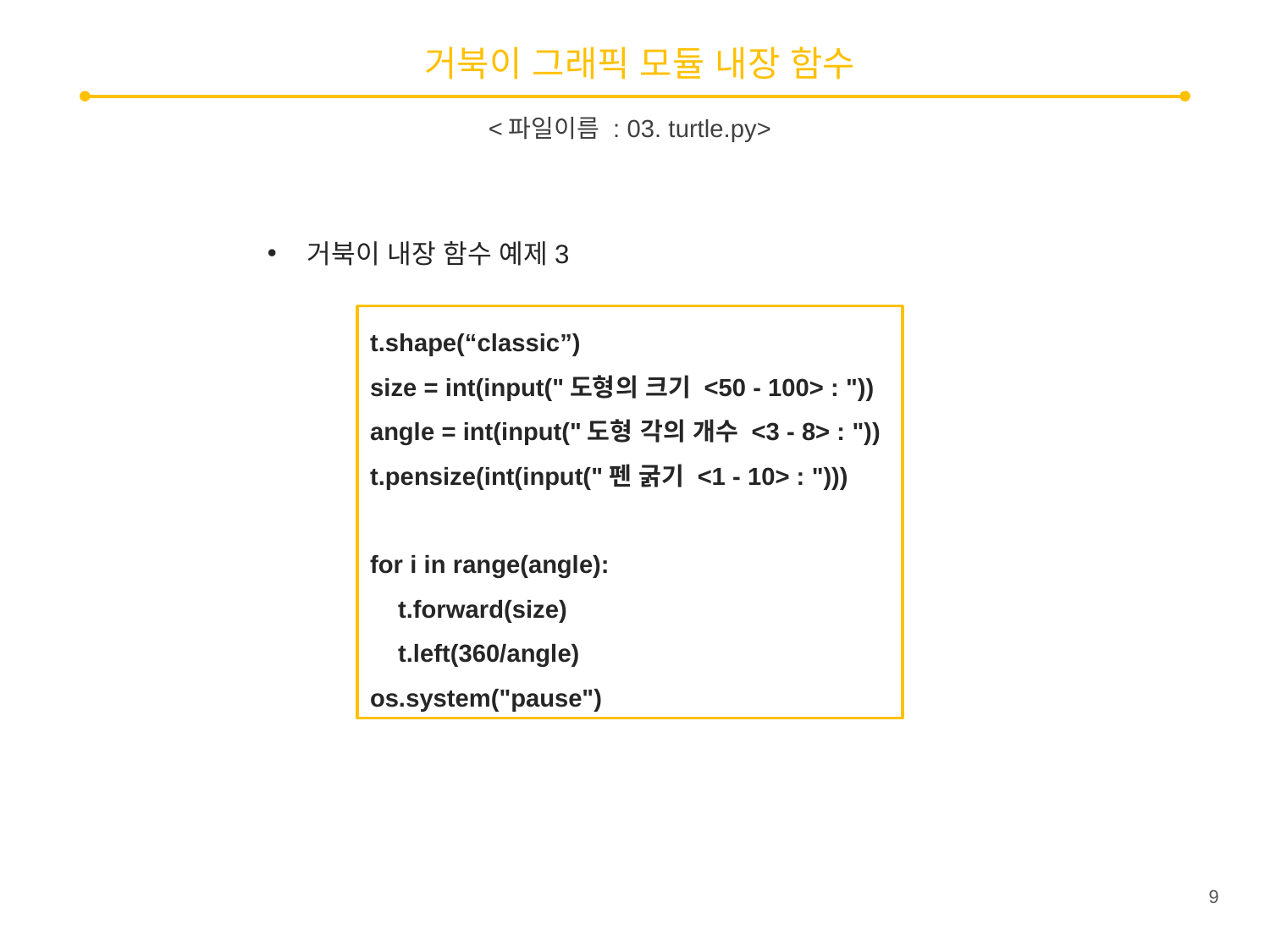

# 거북이 그래픽 모듈 내장 함수
<파일이름 : 03. turtle.py>
거북이 내장 함수 예제3
t.shape(“classic”)
size = int(input("도형의 크기 <50 - 100> : "))
angle = int(input("도형 각의 개수 <3 - 8> : "))
t.pensize(int(input("펜 굵기 <1 - 10> : ")))

for i in range(angle):
    t.forward(size)
    t.left(360/angle)
os.system("pause")